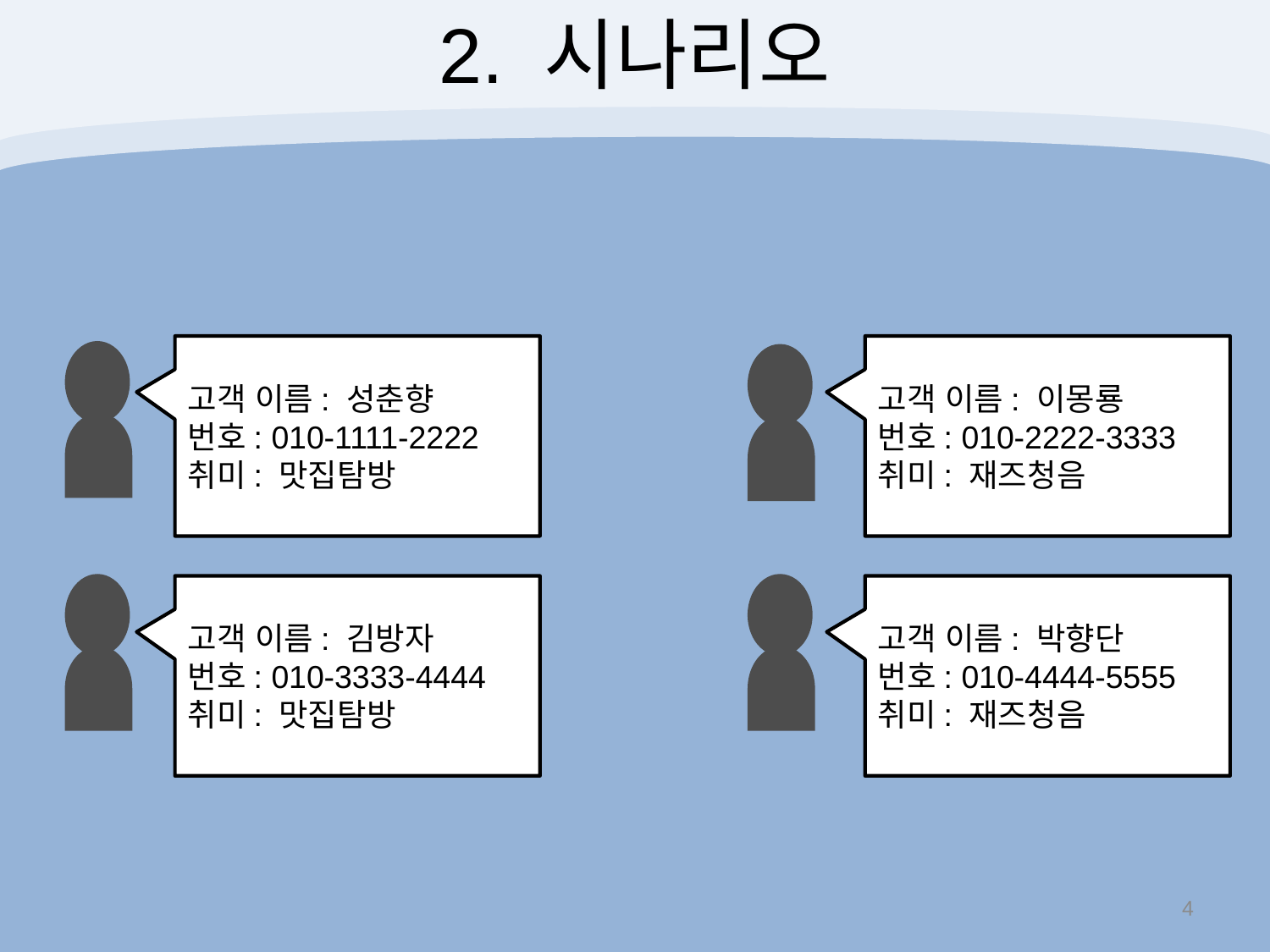

2. 시나리오

고객 이름: 성춘향
번호: 010-1111-2222
취미: 맛집탐방
고객 이름: 이몽룡
번호: 010-2222-3333
취미: 재즈청음

고객 이름: 김방자
번호: 010-3333-4444
취미: 맛집탐방
고객 이름: 박향단
번호: 010-4444-5555
취미: 재즈청음
4